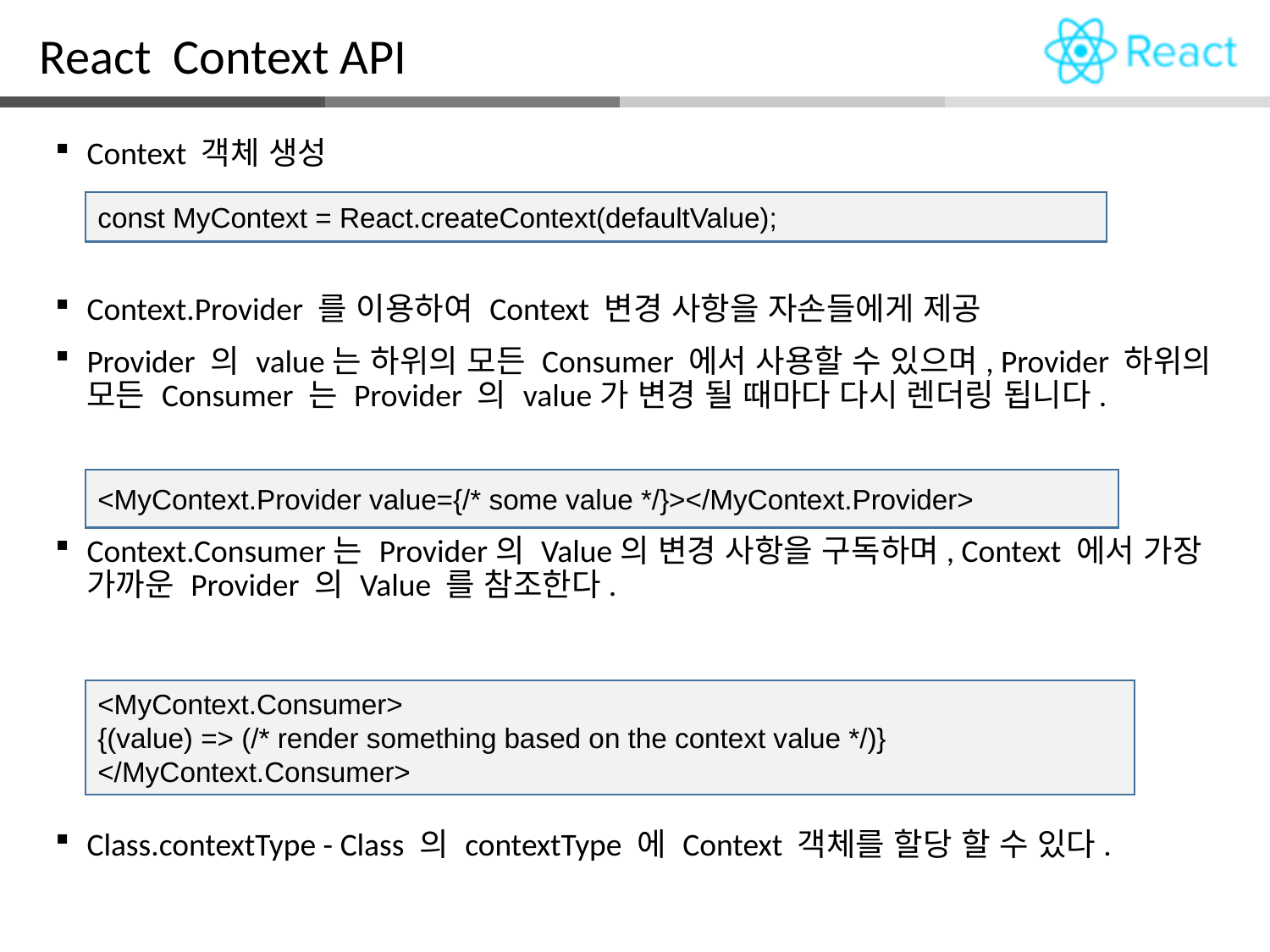

React  Context API
Context 객체 생성

Context.Provider 를 이용하여 Context 변경 사항을 자손들에게 제공
Provider 의 value는 하위의 모든 Consumer 에서 사용할 수 있으며, Provider 하위의 모든 Consumer 는 Provider 의 value가 변경 될 때마다 다시 렌더링 됩니다.

Context.Consumer는 Provider의 Value의 변경 사항을 구독하며, Context 에서 가장 가까운 Provider 의 Value 를 참조한다.

Class.contextType - Class 의 contextType 에 Context 객체를 할당 할 수 있다.
const MyContext = React.createContext(defaultValue);

<MyContext.Provider value={/* some value */}></MyContext.Provider>
<MyContext.Consumer>
{(value) => (/* render something based on the context value */)}
</MyContext.Consumer>